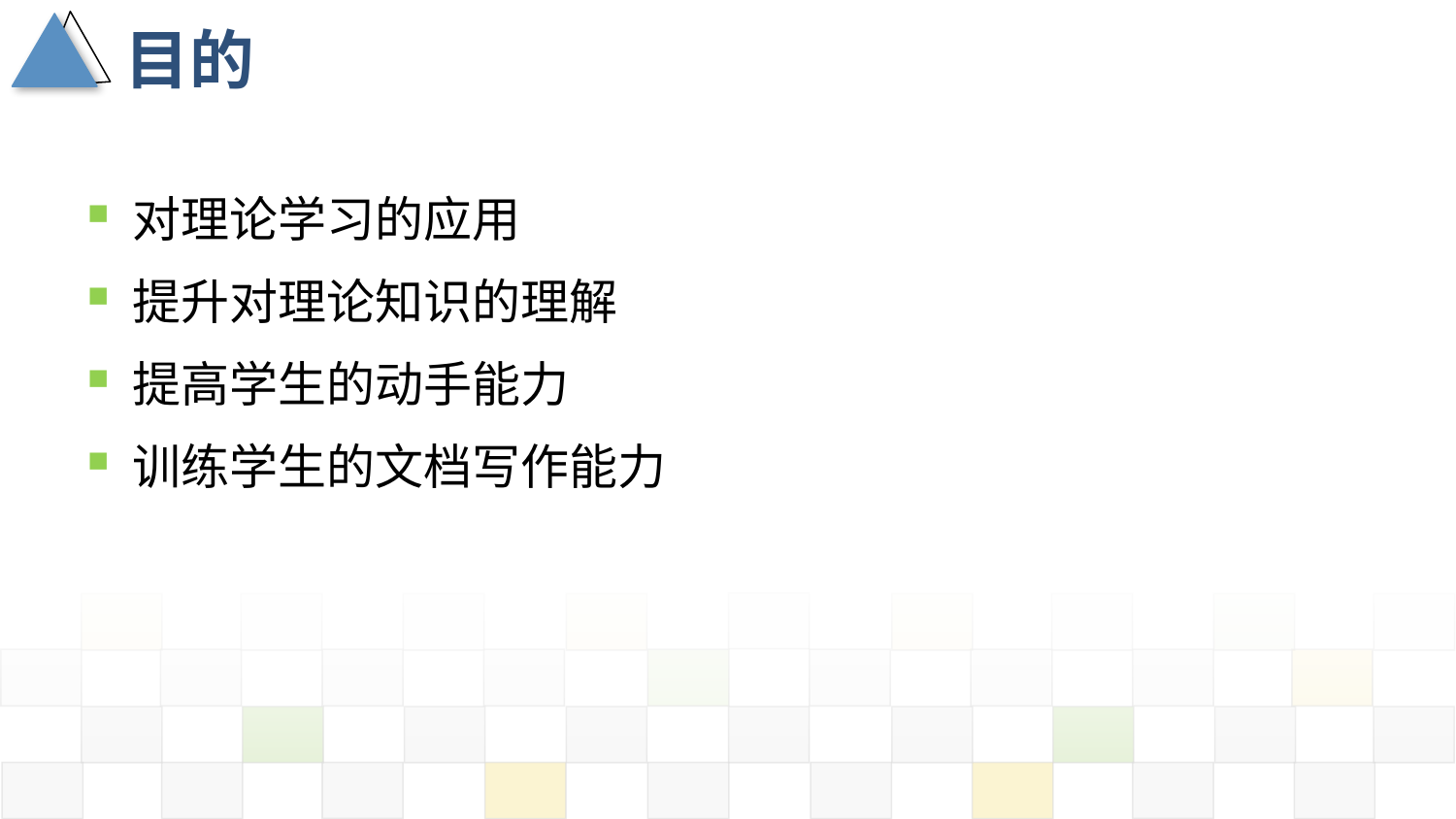

# 目的
 对理论学习的应用
 提升对理论知识的理解
 提高学生的动手能力
 训练学生的文档写作能力